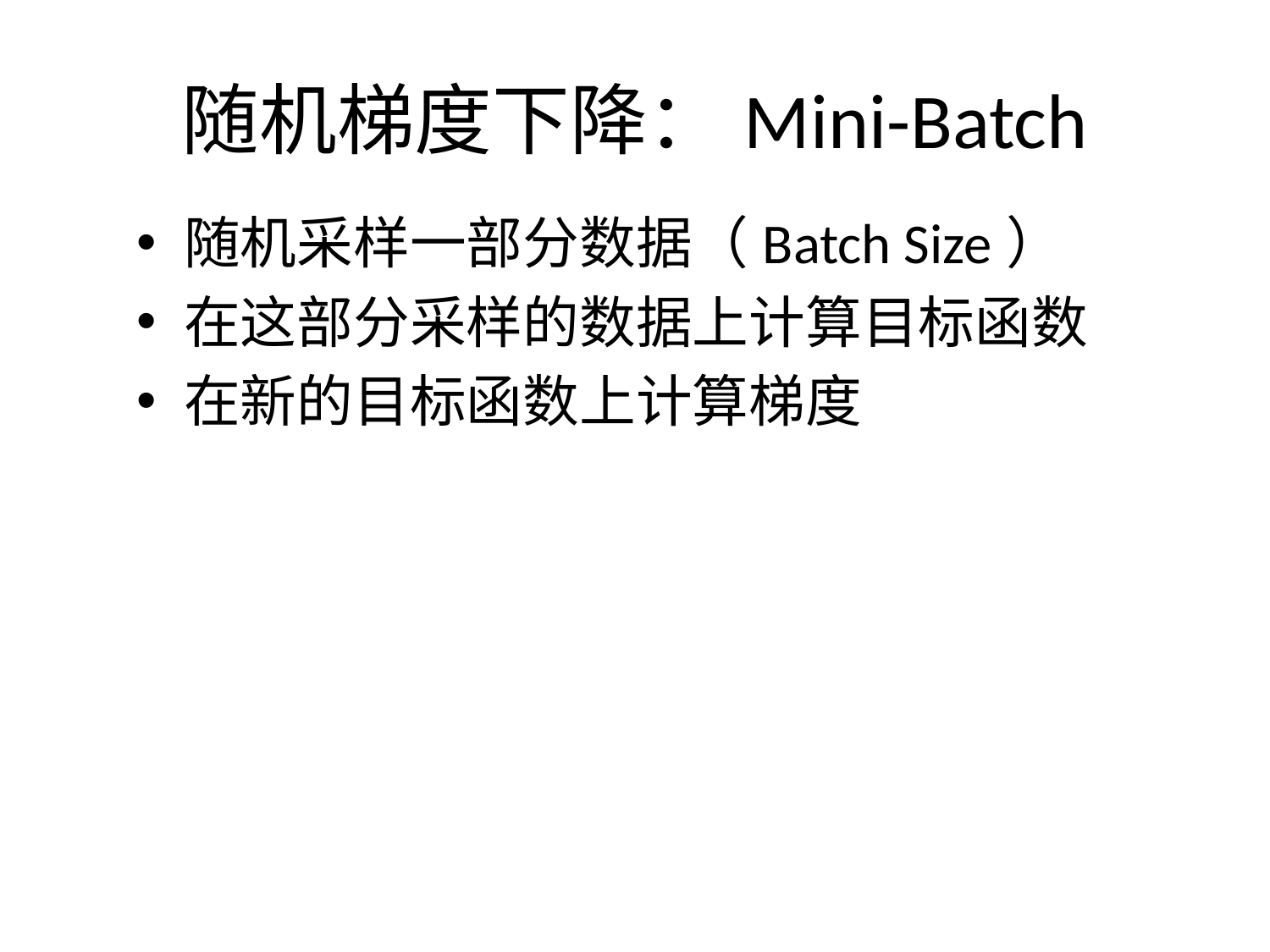

# 随机梯度下降：Mini-Batch
随机采样一部分数据（Batch Size）
在这部分采样的数据上计算目标函数
在新的目标函数上计算梯度